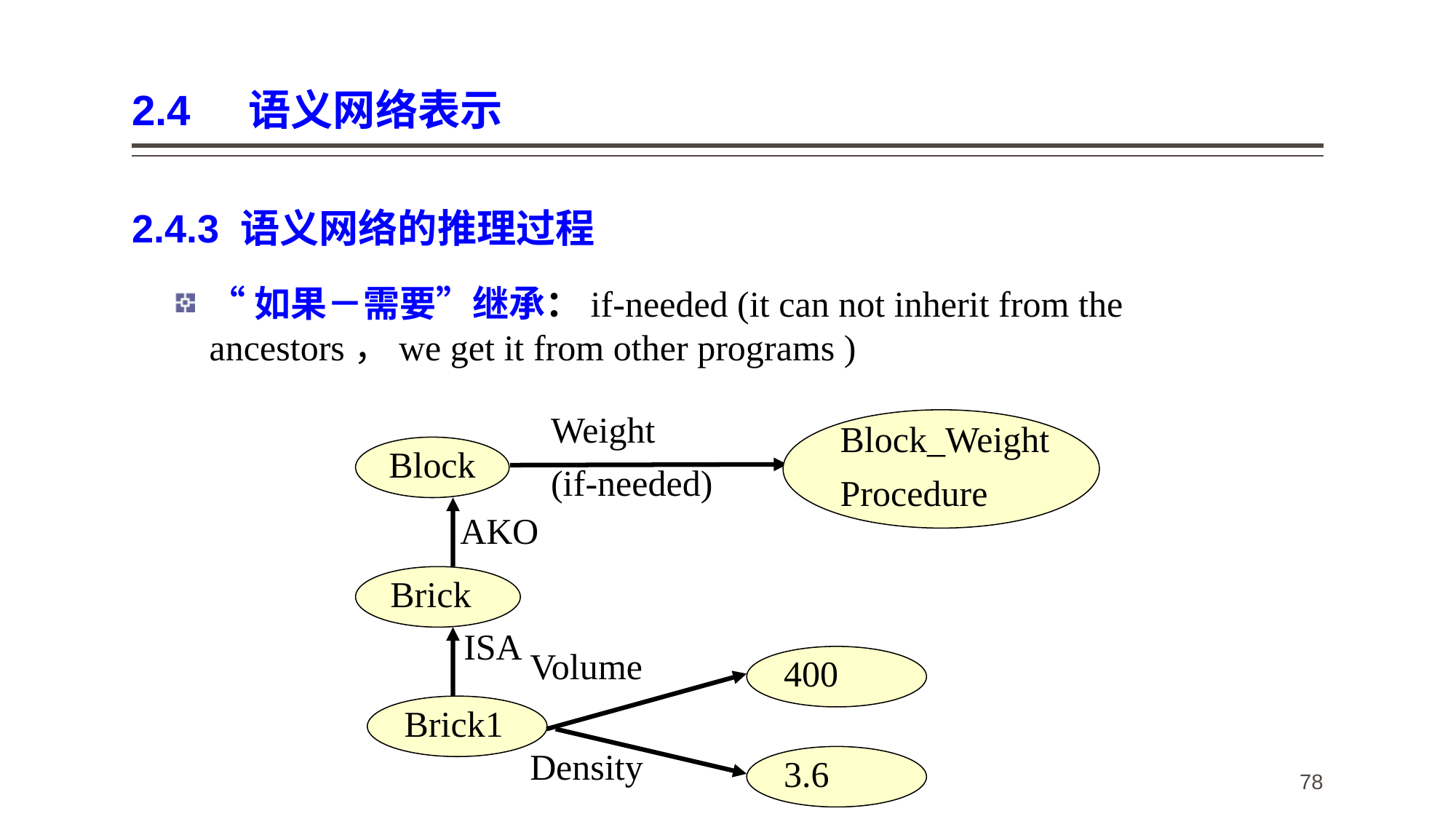

# 2.4    语义网络表示
2.4.3 语义网络的推理过程
“如果－需要”继承：if-needed (it can not inherit from the ancestors，we get it from other programs )
Weight
(if-needed)
Block_Weight
Procedure
Block

AKO
Brick

ISA
Volume
400

Brick1

Density
3.6
78